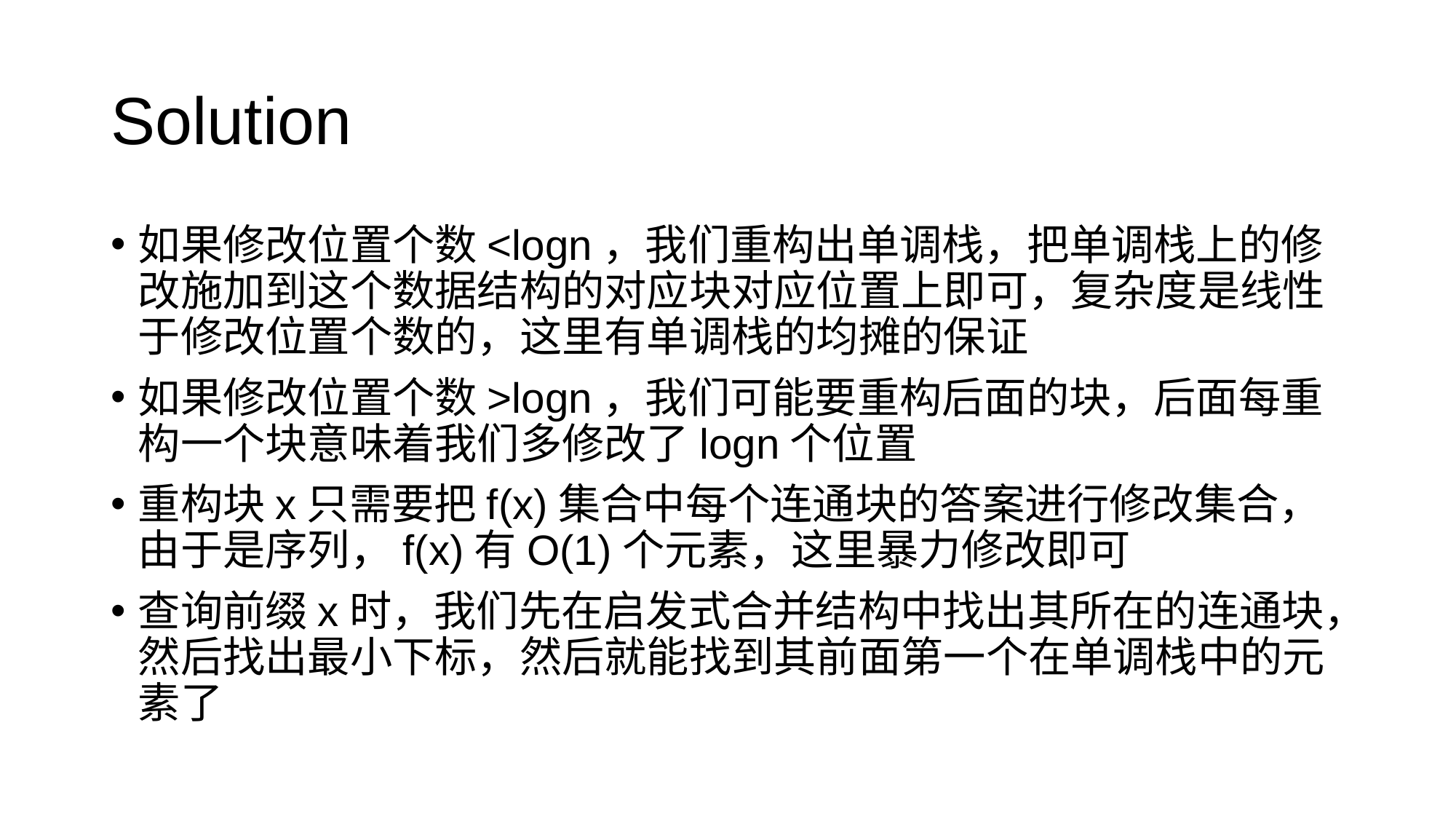

# Solution
如果修改位置个数<logn，我们重构出单调栈，把单调栈上的修改施加到这个数据结构的对应块对应位置上即可，复杂度是线性于修改位置个数的，这里有单调栈的均摊的保证
如果修改位置个数>logn，我们可能要重构后面的块，后面每重构一个块意味着我们多修改了logn个位置
重构块x只需要把f(x)集合中每个连通块的答案进行修改集合，由于是序列，f(x)有O(1)个元素，这里暴力修改即可
查询前缀x时，我们先在启发式合并结构中找出其所在的连通块，然后找出最小下标，然后就能找到其前面第一个在单调栈中的元素了